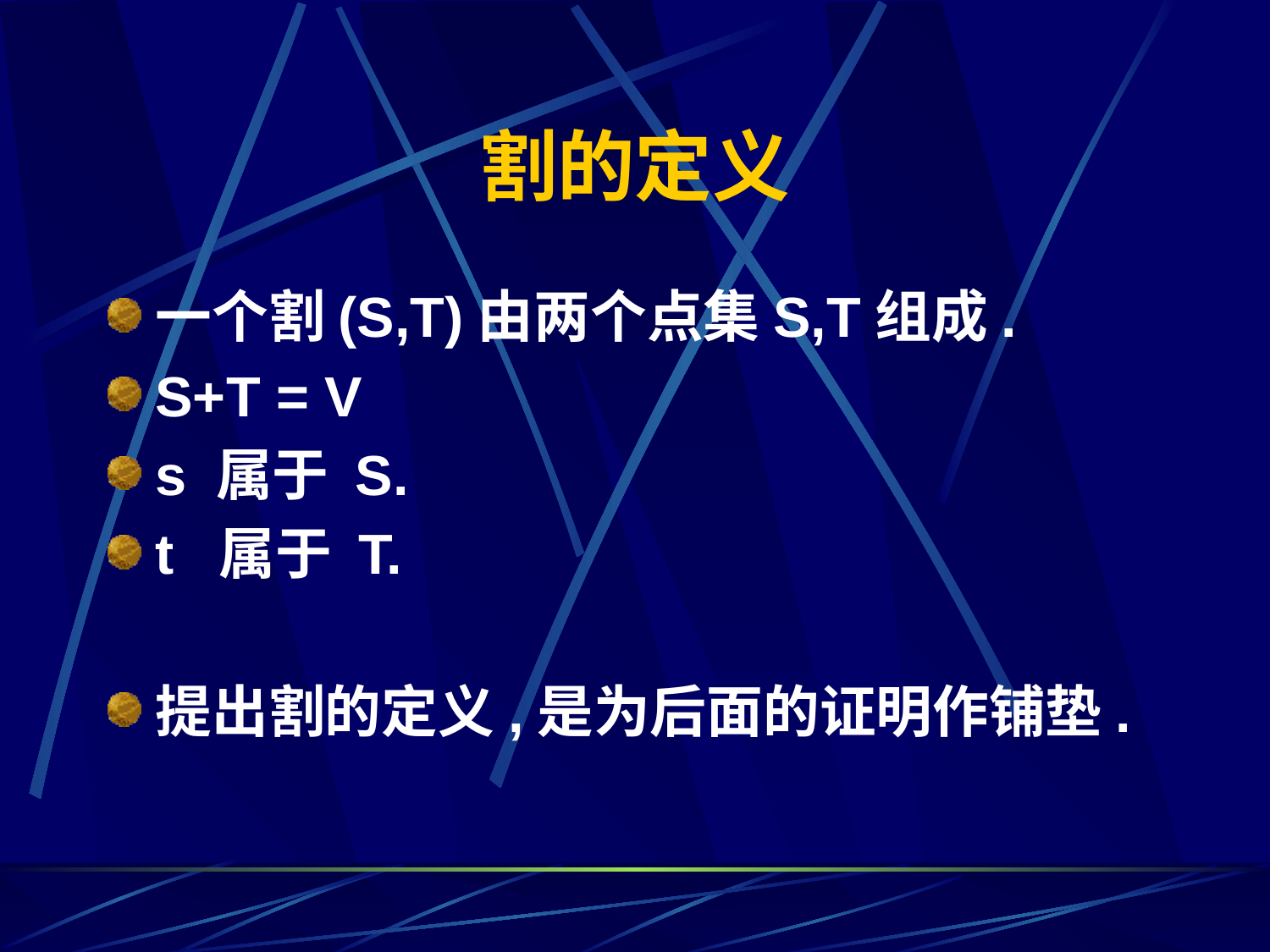

# 割的定义
一个割(S,T)由两个点集S,T组成.
S+T = V
s 属于 S.
t  属于 T.

提出割的定义,是为后面的证明作铺垫.